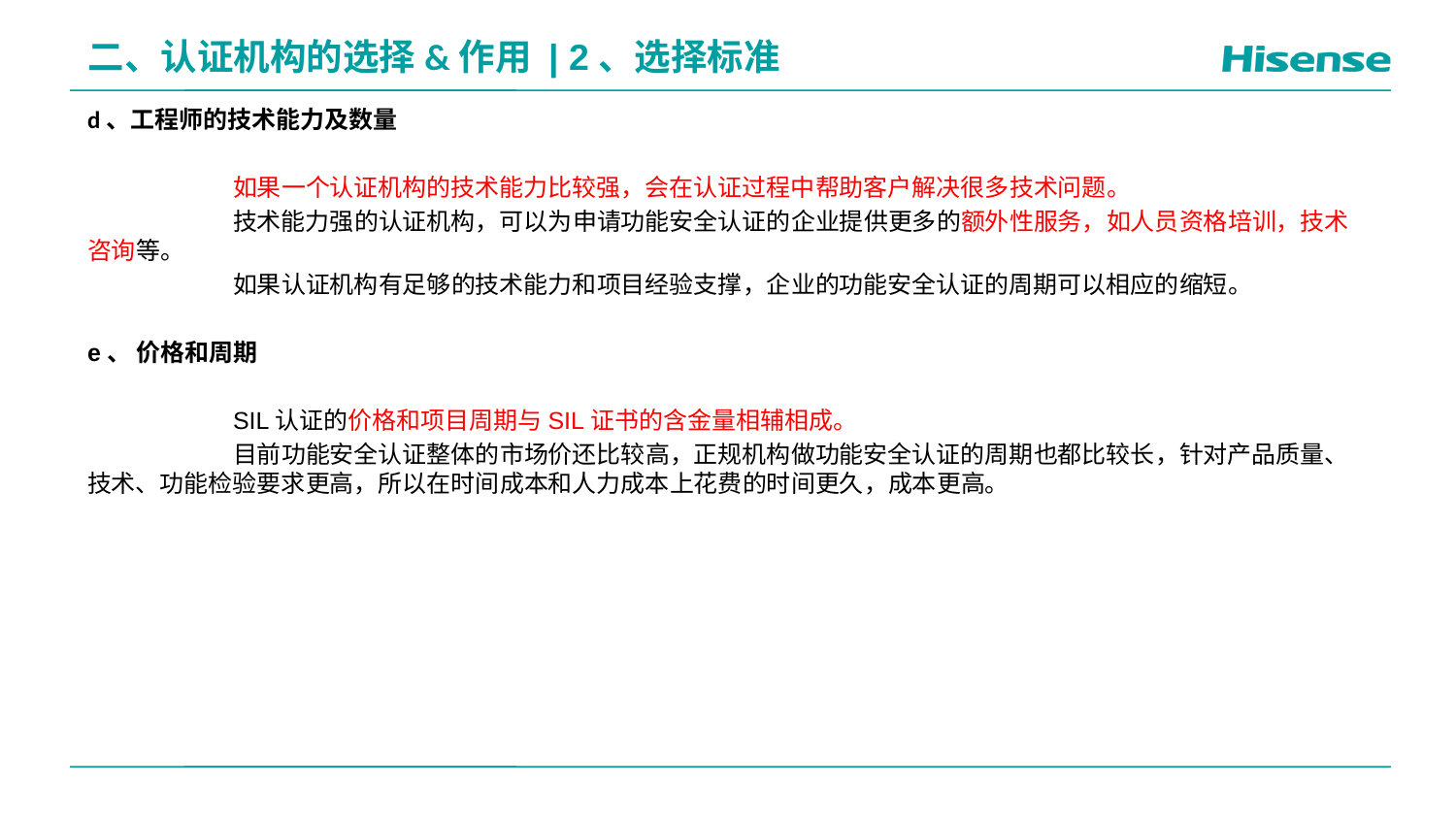

二、认证机构的选择&作用 | 2、选择标准
d、工程师的技术能力及数量

	如果一个认证机构的技术能力比较强，会在认证过程中帮助客户解决很多技术问题。
	技术能力强的认证机构，可以为申请功能安全认证的企业提供更多的额外性服务，如人员资格培训，技术咨询等。
	如果认证机构有足够的技术能力和项目经验支撑，企业的功能安全认证的周期可以相应的缩短。

e、 价格和周期

	SIL认证的价格和项目周期与SIL证书的含金量相辅相成。
	目前功能安全认证整体的市场价还比较高，正规机构做功能安全认证的周期也都比较长，针对产品质量、技术、功能检验要求更高，所以在时间成本和人力成本上花费的时间更久，成本更高。